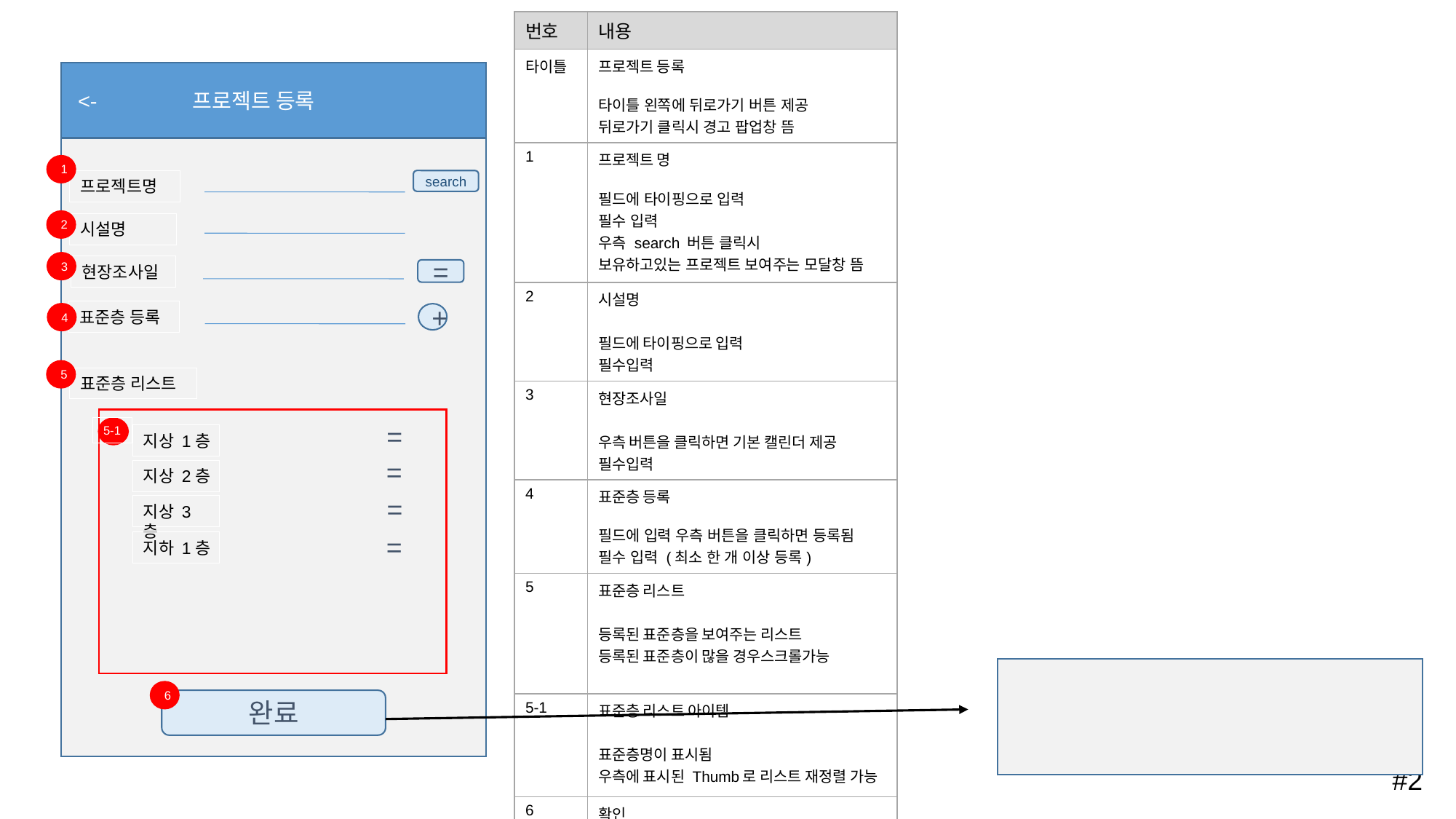

| 번호 | 내용 |
| --- | --- |
| 타이틀 | 프로젝트 등록 타이틀 왼쪽에 뒤로가기 버튼 제공 뒤로가기 클릭시 경고 팝업창 뜸 |
| 1 | 프로젝트 명 필드에 타이핑으로 입력 필수 입력 우측 search 버튼 클릭시 보유하고있는 프로젝트 보여주는 모달창 뜸 |
| 2 | 시설명 필드에 타이핑으로 입력 필수입력 |
| 3 | 현장조사일 우측 버튼을 클릭하면 기본 캘린더 제공 필수입력 |
| 4 | 표준층 등록 필드에 입력 우측 버튼을 클릭하면 등록됨 필수 입력 (최소 한 개 이상 등록) |
| 5 | 표준층 리스트 등록된 표준층을 보여주는 리스트 등록된 표준층이 많을 경우스크롤가능 |
| 5-1 | 표준층 리스트 아이템 표준층명이 표시됨 우측에 표시된 Thumb로 리스트 재정렬 가능 |
| 6 | 확인 확인 클릭시 필수 입력 값 조사 등록 가능할 시 다음 페이지로 넘어감 |
 <-               프로젝트 등록

1
search
프로젝트명
2
시설명
3
현장조사일
=
표준층 등록
4
+
5
표준층 리스트

5-1

=
지상 1층
=
지상 2층
지상 3층
=
지하 1층
=

6
완료
#2